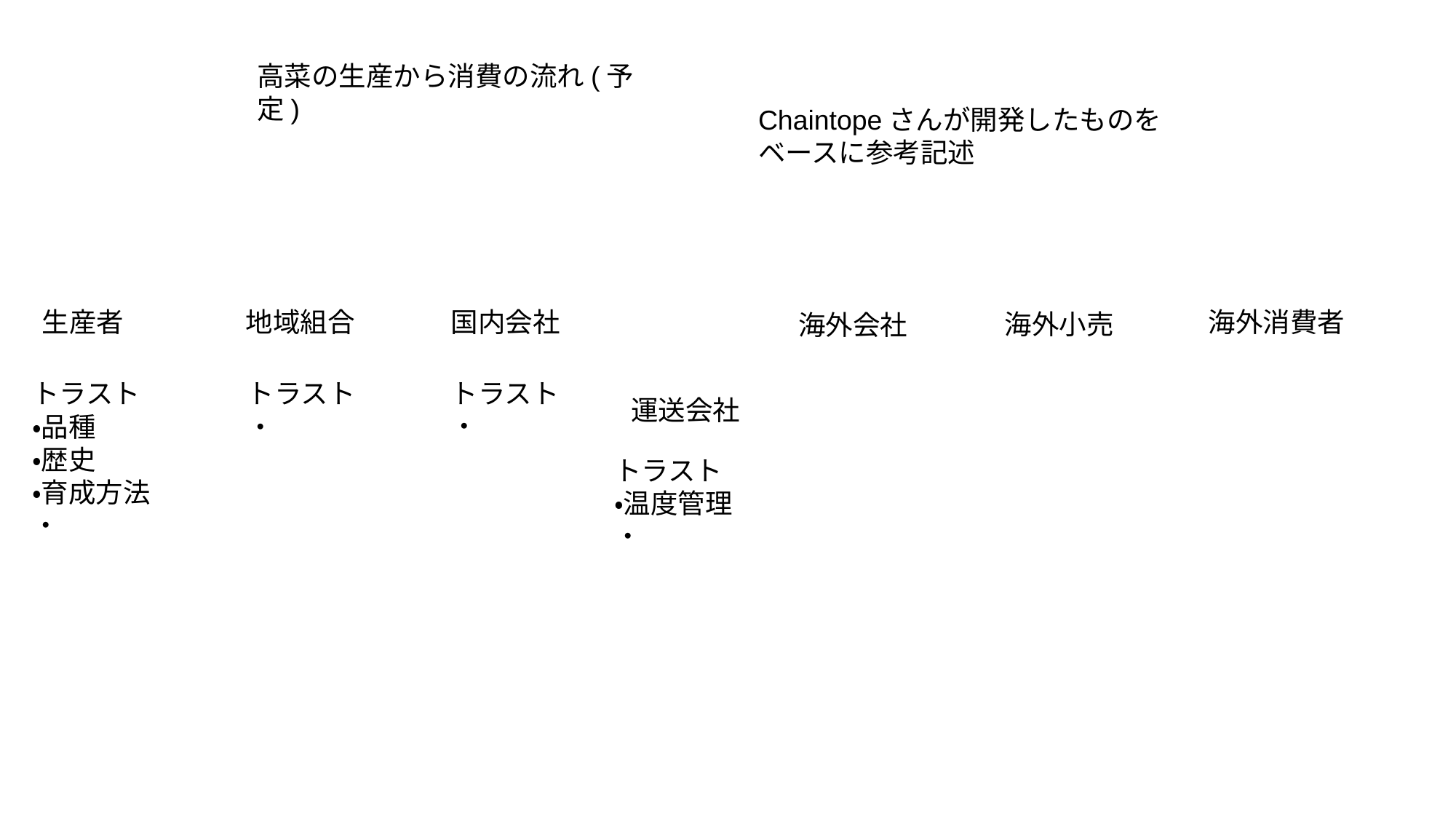

高菜の生産から消費の流れ(予定)
Chaintopeさんが開発したものをベースに参考記述
生産者
地域組合
国内会社
海外消費者
海外小売
海外会社
トラスト
・
トラスト
・品種
・歴史
・育成方法
・

トラスト
・
運送会社
トラスト
・温度管理
・